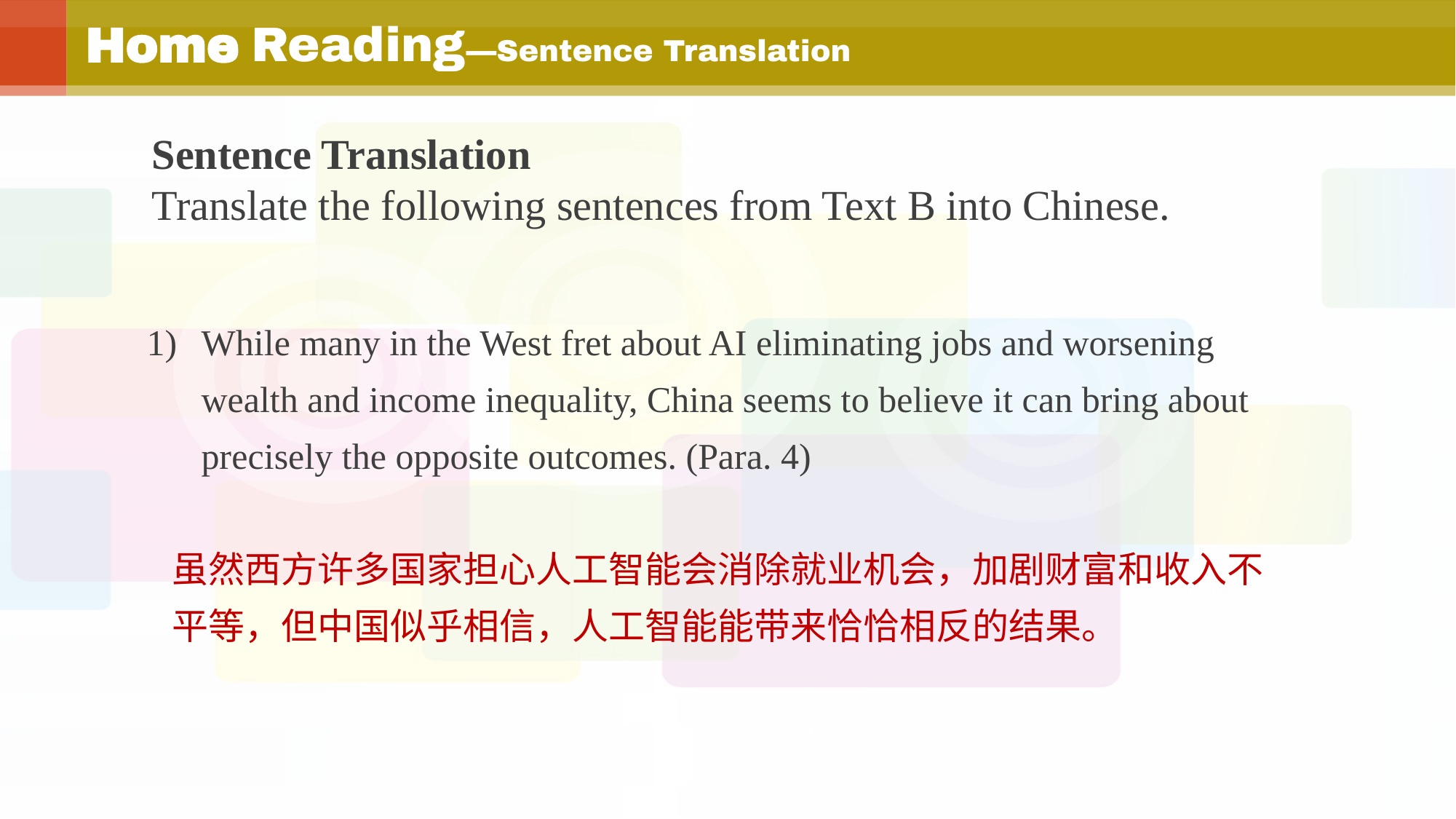

# Home Reading—Sentence Translation
Sentence Translation
Translate the following sentences from Text B into Chinese.

While many in the West fret about AI eliminating jobs and worsening wealth and income inequality, China seems to believe it can bring about precisely the opposite outcomes. (Para. 4)

  虽然西方许多国家担心人工智能会消除就业机会，加剧财富和收入不
  平等，但中国似乎相信，人工智能能带来恰恰相反的结果。